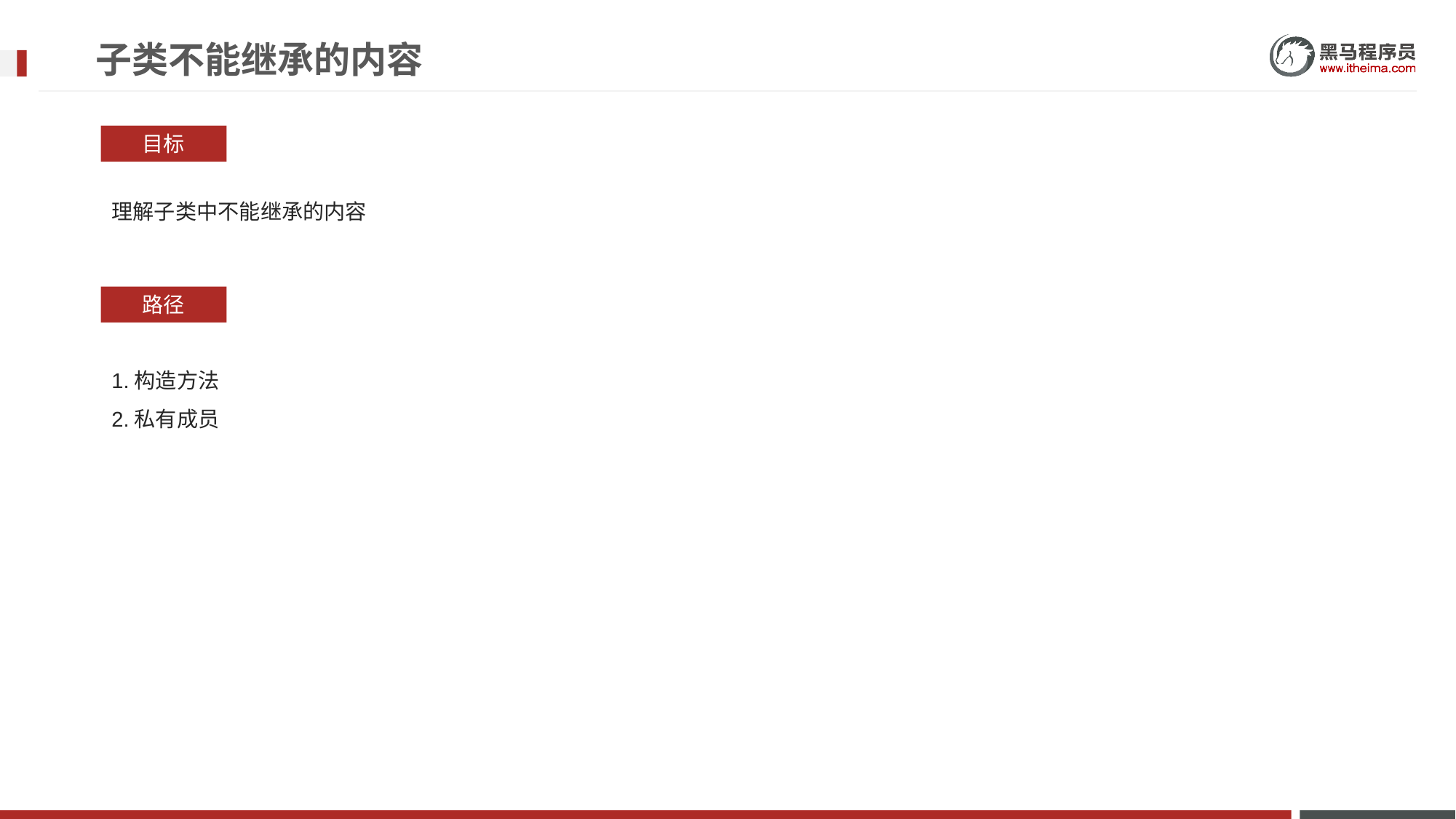

# 子类不能继承的内容
目标
理解子类中不能继承的内容
路径
1.构造方法
2.私有成员